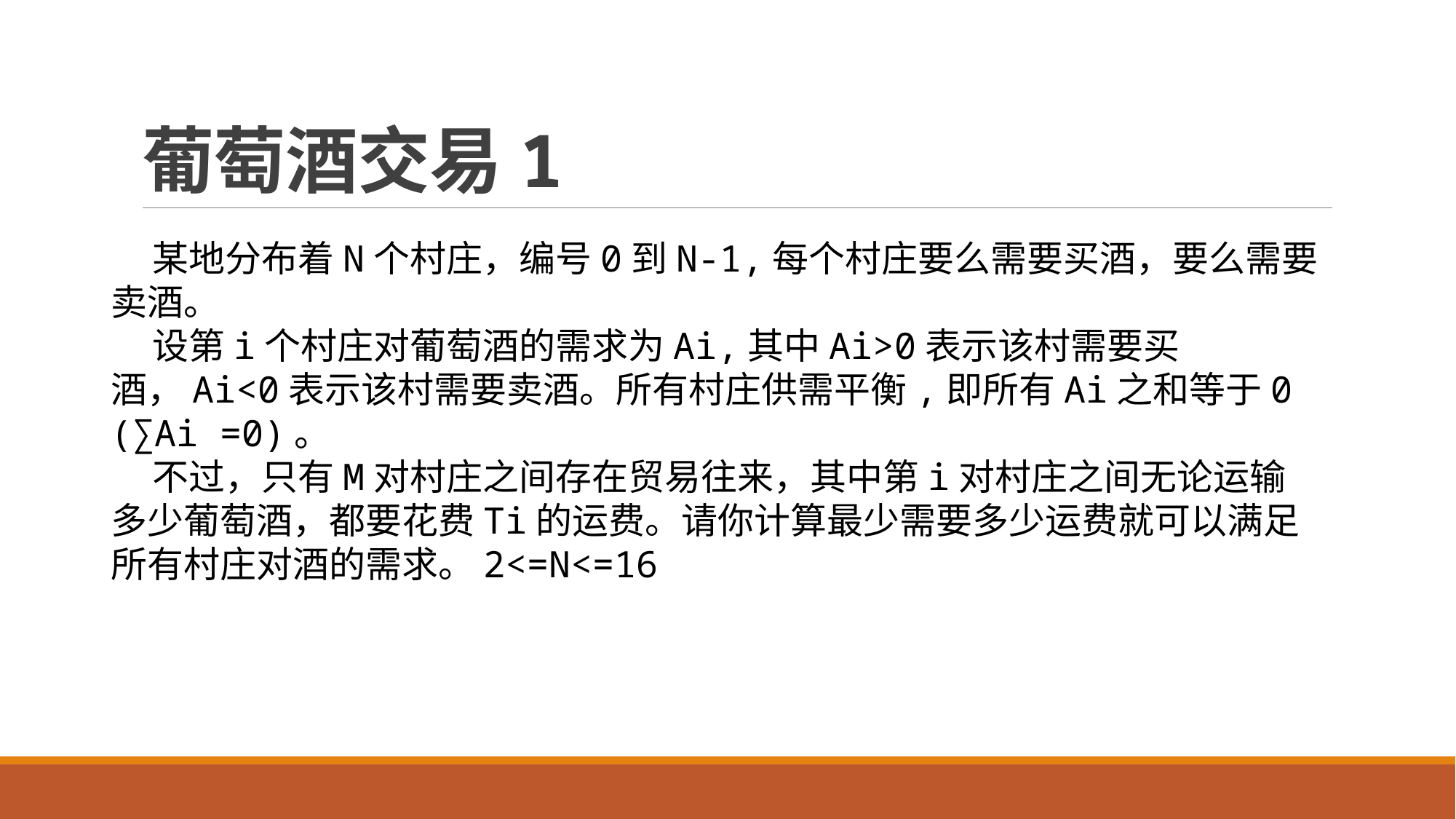

# 葡萄酒交易1
    某地分布着N个村庄，编号0到N-1,每个村庄要么需要买酒，要么需要卖酒。
    设第i个村庄对葡萄酒的需求为Ai,其中Ai>0表示该村需要买酒，Ai<0表示该村需要卖酒。所有村庄供需平衡,即所有Ai之和等于0 (∑Ai =0)。
    不过，只有M对村庄之间存在贸易往来，其中第i对村庄之间无论运输多少葡萄酒，都要花费Ti的运费。请你计算最少需要多少运费就可以满足所有村庄对酒的需求。2<=N<=16